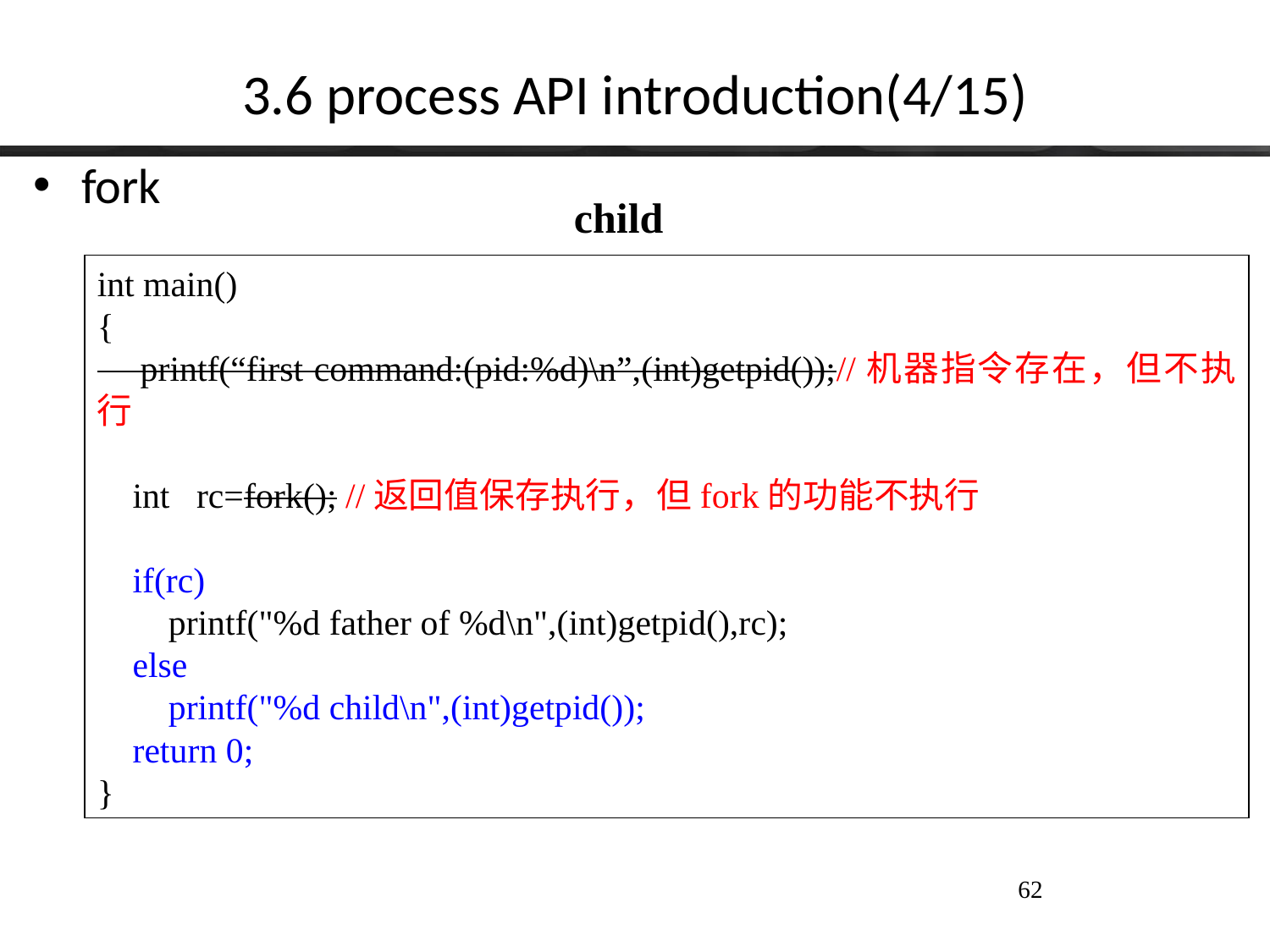

# 3.6 process API introduction(4/15)
fork

child
int main()
{
    printf(“first command:(pid:%d)\n”,(int)getpid());//机器指令存在，但不执行

    int   rc=fork(); //返回值保存执行，但fork的功能不执行

    if(rc)
        printf("%d father of %d\n",(int)getpid(),rc);
    else
        printf("%d child\n",(int)getpid());
    return 0;
}
62